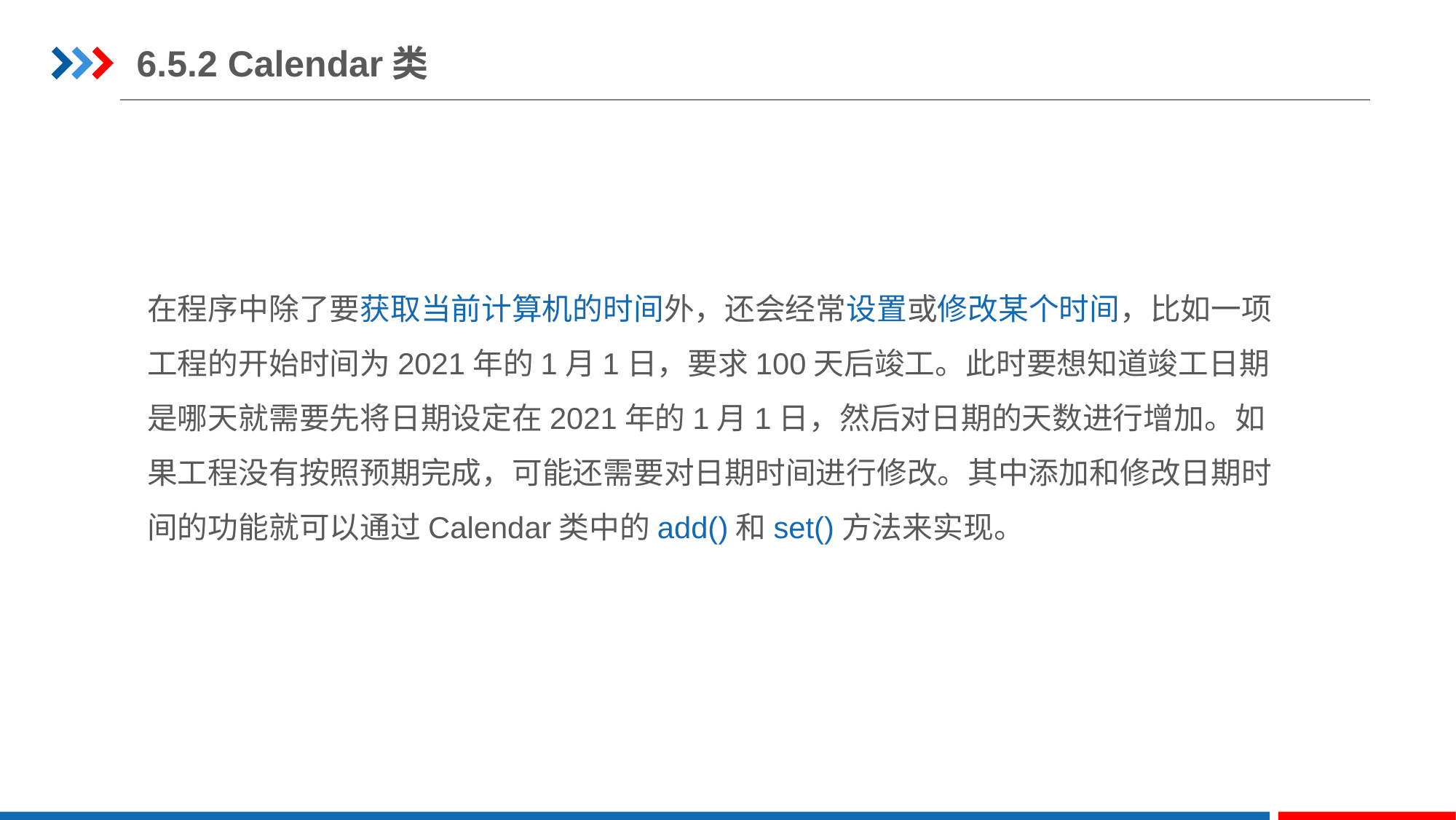

6.5.2 Calendar类
在程序中除了要获取当前计算机的时间外，还会经常设置或修改某个时间，比如一项工程的开始时间为2021年的1月1日，要求100天后竣工。此时要想知道竣工日期是哪天就需要先将日期设定在2021年的1月1日，然后对日期的天数进行增加。如果工程没有按照预期完成，可能还需要对日期时间进行修改。其中添加和修改日期时间的功能就可以通过Calendar类中的add()和set()方法来实现。